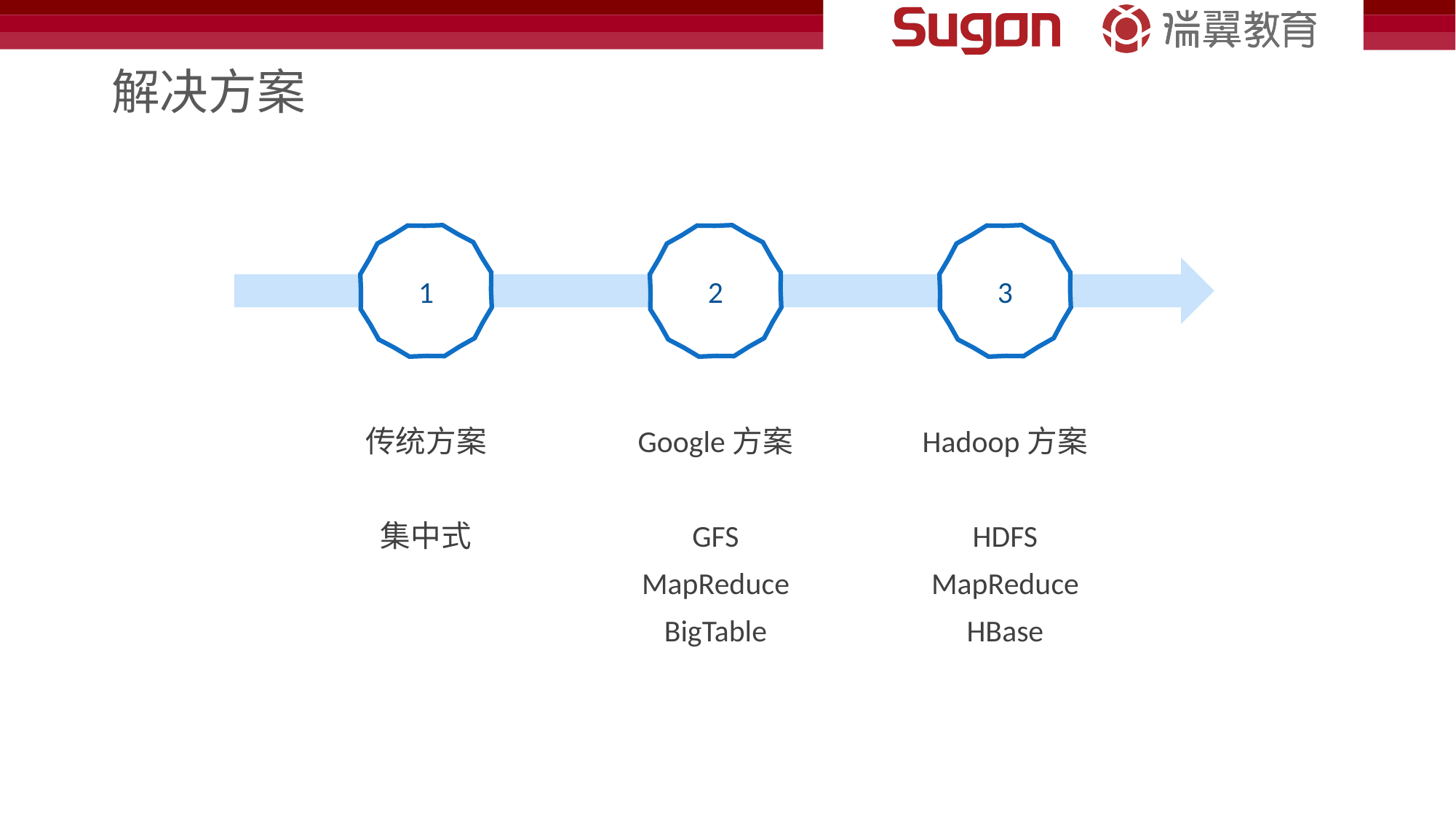

# 解决方案
1
传统方案

集中式

2
Google方案

GFS
MapReduce
BigTable
3
Hadoop方案

HDFS
MapReduce
HBase